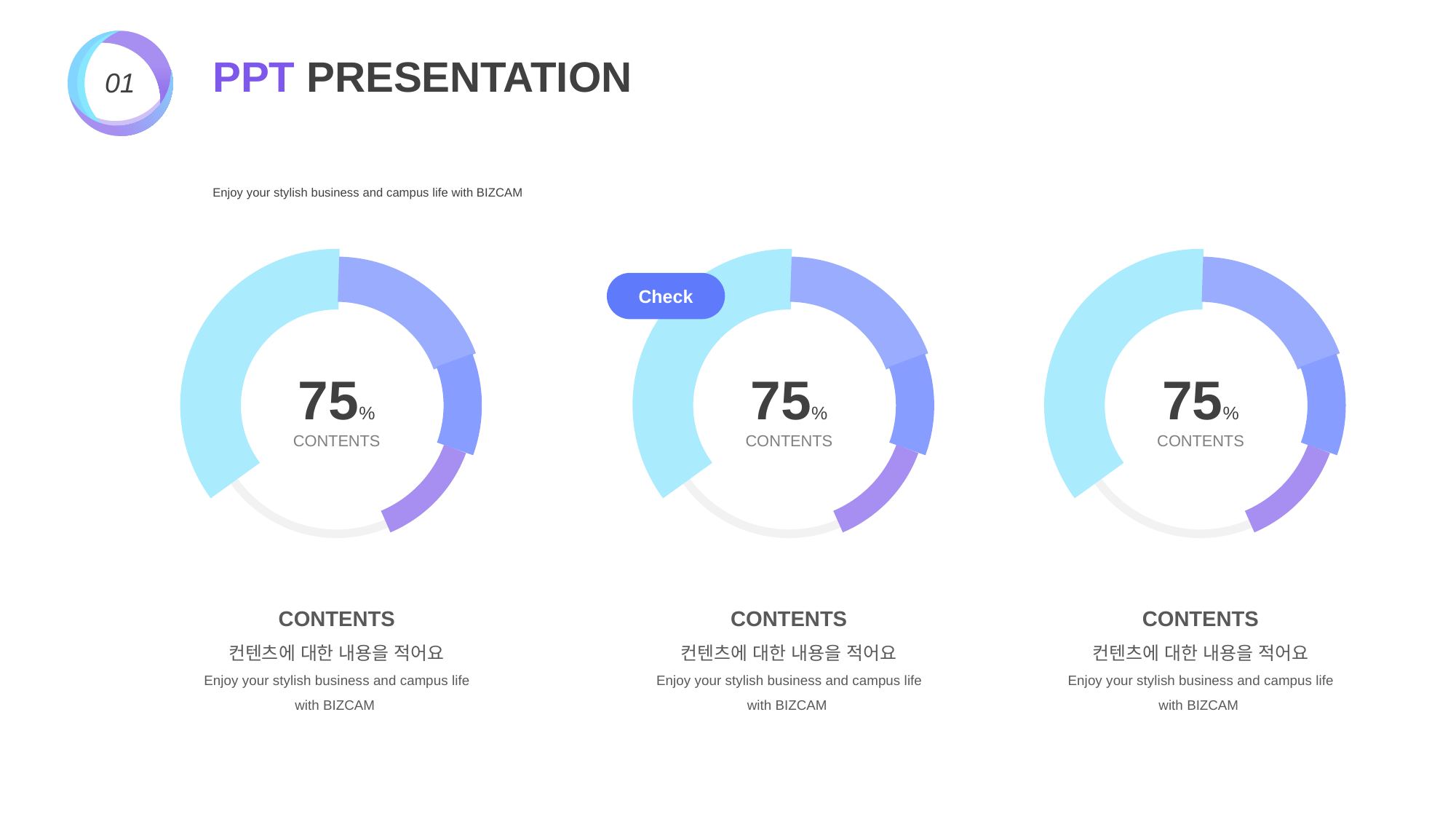

PPT PRESENTATION
Enjoy your stylish business and campus life with BIZCAM
01
Check

75%
CONTENTS
75%
CONTENTS
75%
CONTENTS
CONTENTS
컨텐츠에 대한 내용을 적어요
Enjoy your stylish business and campus life with BIZCAM
CONTENTS
컨텐츠에 대한 내용을 적어요
Enjoy your stylish business and campus life with BIZCAM
CONTENTS
컨텐츠에 대한 내용을 적어요
Enjoy your stylish business and campus life with BIZCAM